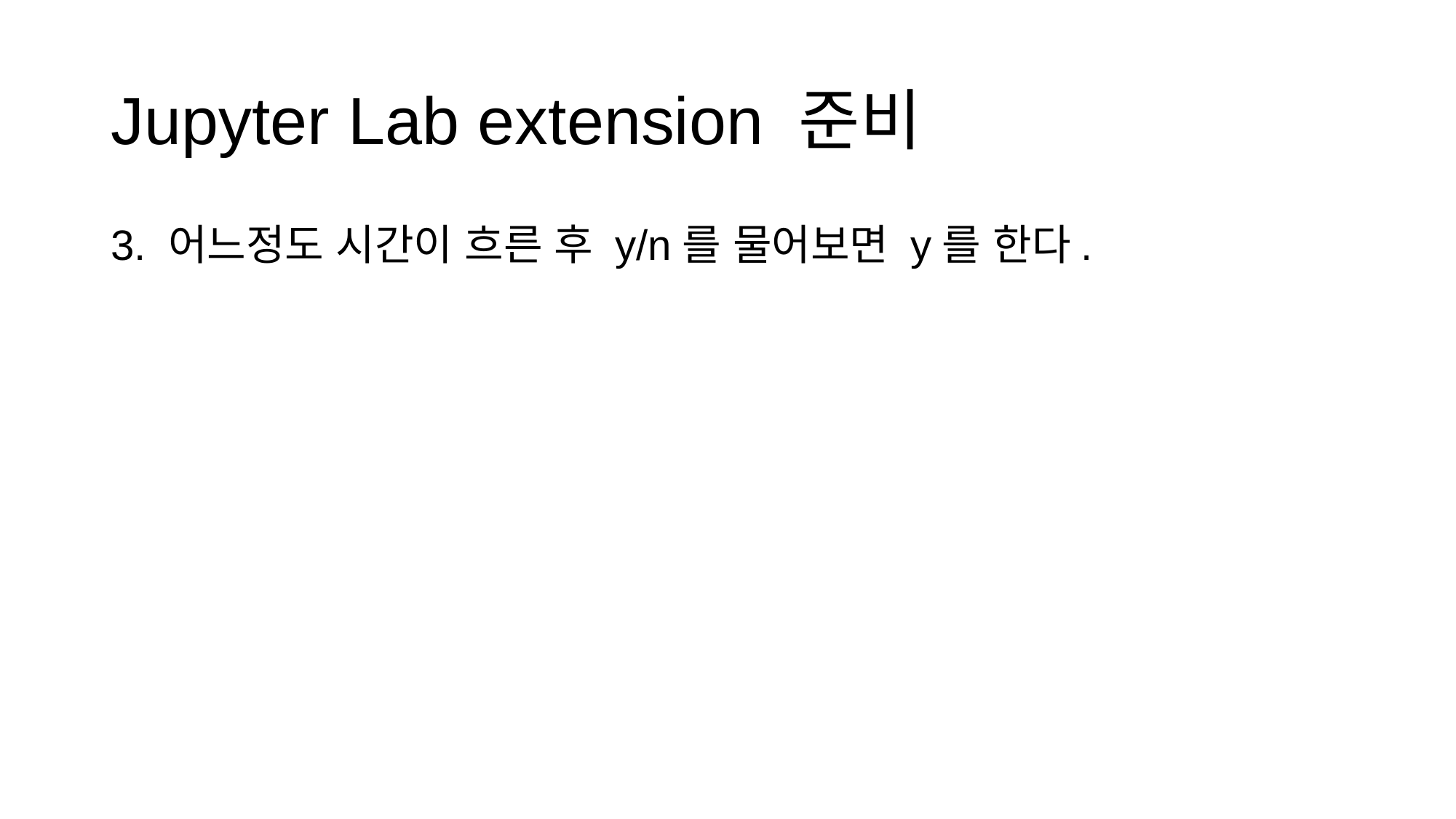

# Jupyter Lab extension 준비
3. 어느정도 시간이 흐른 후 y/n를 물어보면 y를 한다.